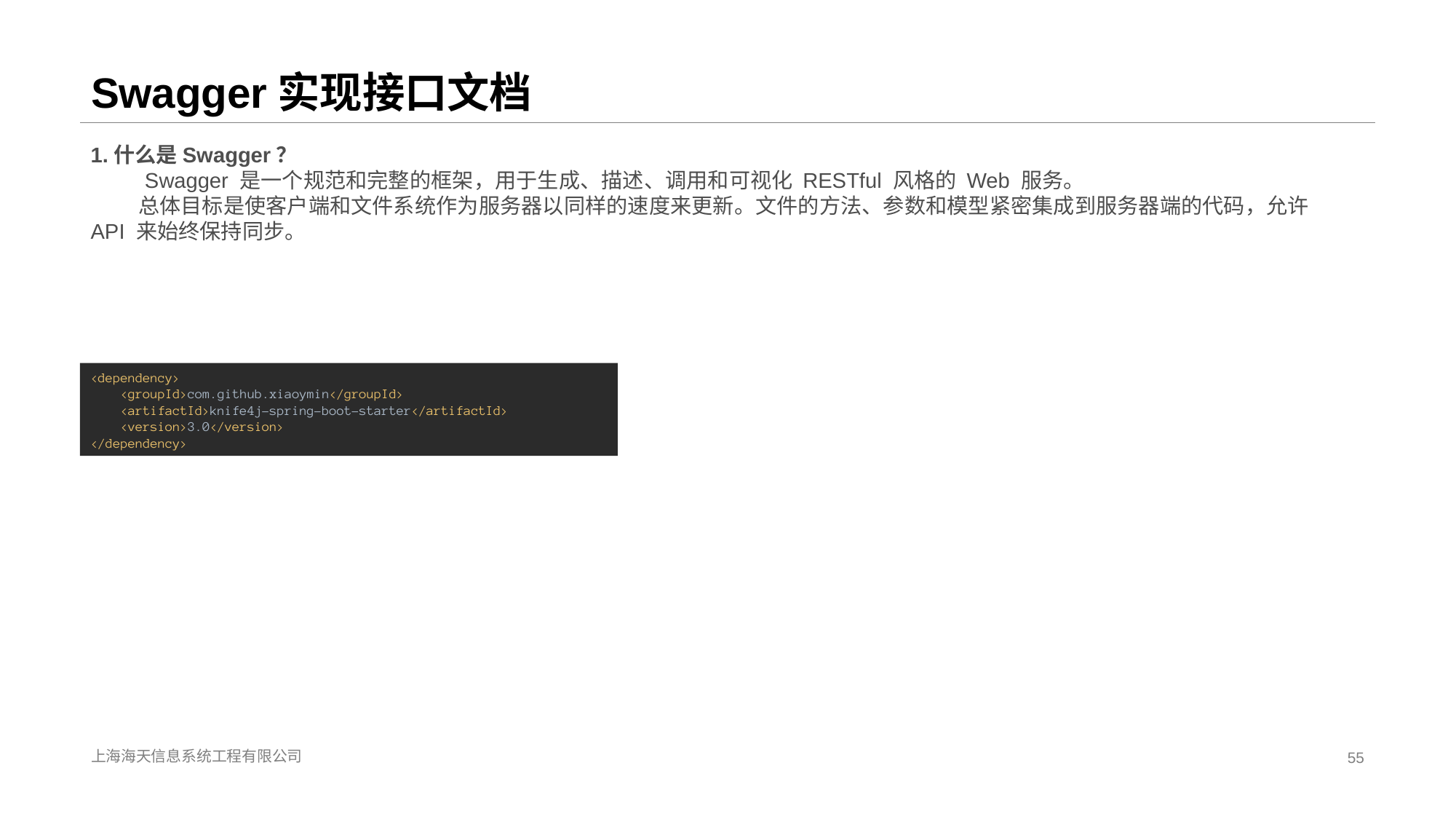

# Swagger实现接口文档
1.什么是Swagger？
         Swagger 是一个规范和完整的框架，用于生成、描述、调用和可视化 RESTful 风格的 Web 服务。
         总体目标是使客户端和文件系统作为服务器以同样的速度来更新。文件的方法、参数和模型紧密集成到服务器端的代码，允许 API 来始终保持同步。
<dependency>
    <groupId>com.github.xiaoymin</groupId>
    <artifactId>knife4j-spring-boot-starter</artifactId>
    <version>3.0</version>
</dependency>
上海海天信息系统工程有限公司
55